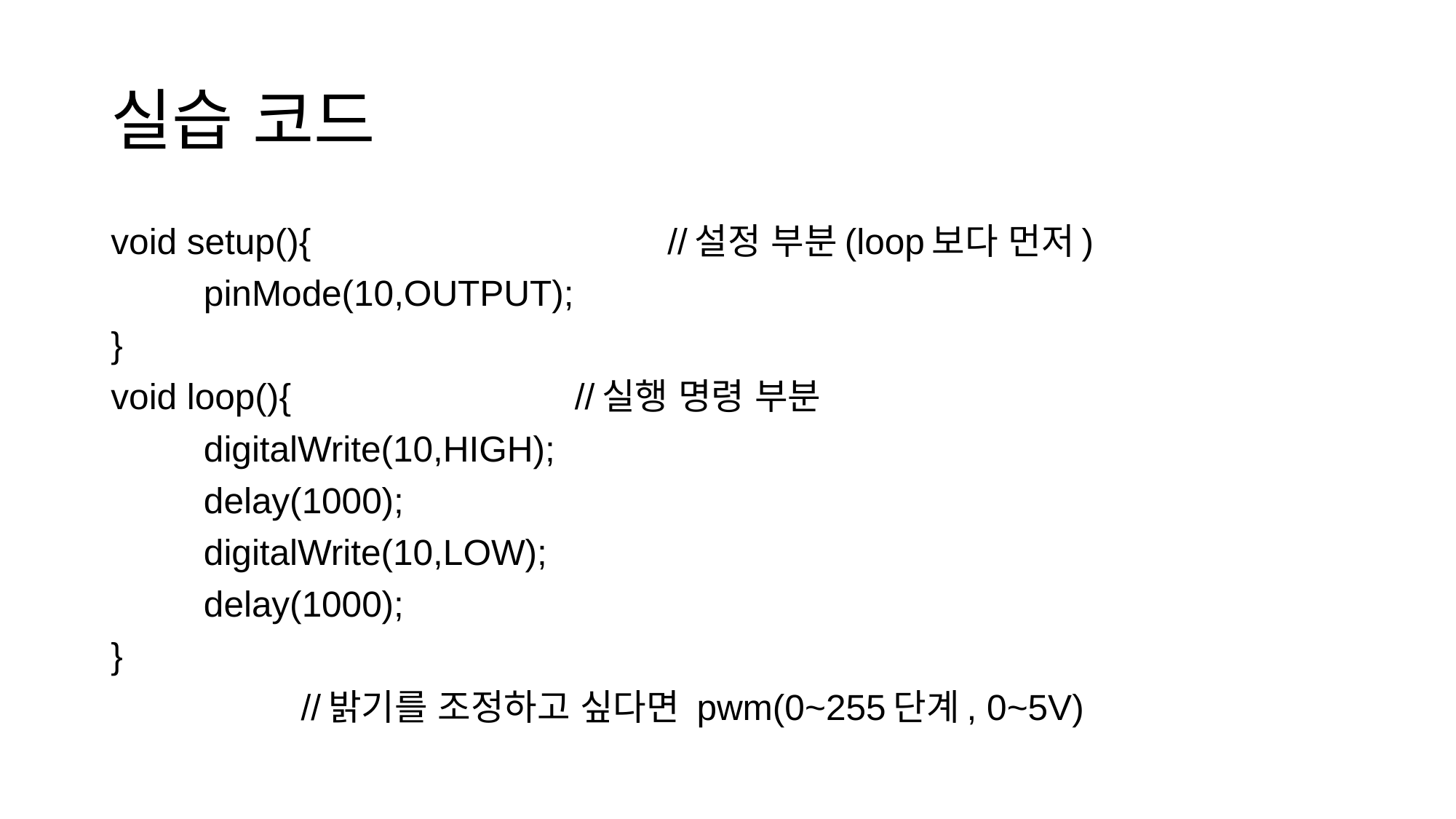

# 실습 코드
void setup(){				//설정 부분(loop보다 먼저)
	pinMode(10,OUTPUT);
}
void loop(){				//실행 명령 부분
	digitalWrite(10,HIGH);
	delay(1000);
	digitalWrite(10,LOW);
	delay(1000);
}
                   //밝기를 조정하고 싶다면 pwm(0~255단계, 0~5V)